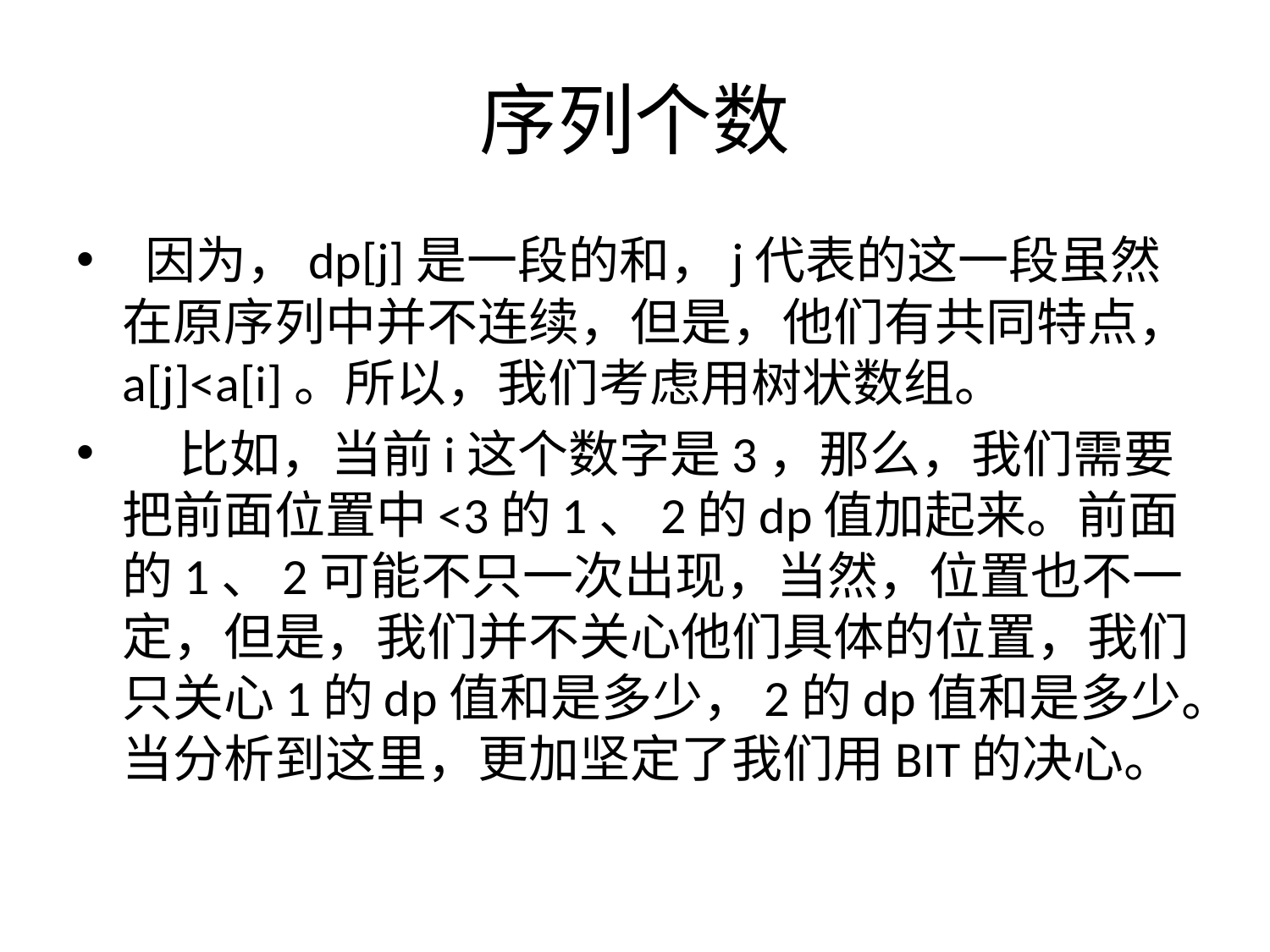

# 序列个数
 因为，dp[j]是一段的和，j代表的这一段虽然在原序列中并不连续，但是，他们有共同特点，a[j]<a[i]。所以，我们考虑用树状数组。
    比如，当前i这个数字是3，那么，我们需要把前面位置中<3的1、2的dp值加起来。前面的1、2可能不只一次出现，当然，位置也不一定，但是，我们并不关心他们具体的位置，我们只关心1的dp值和是多少，2的dp值和是多少。当分析到这里，更加坚定了我们用BIT的决心。